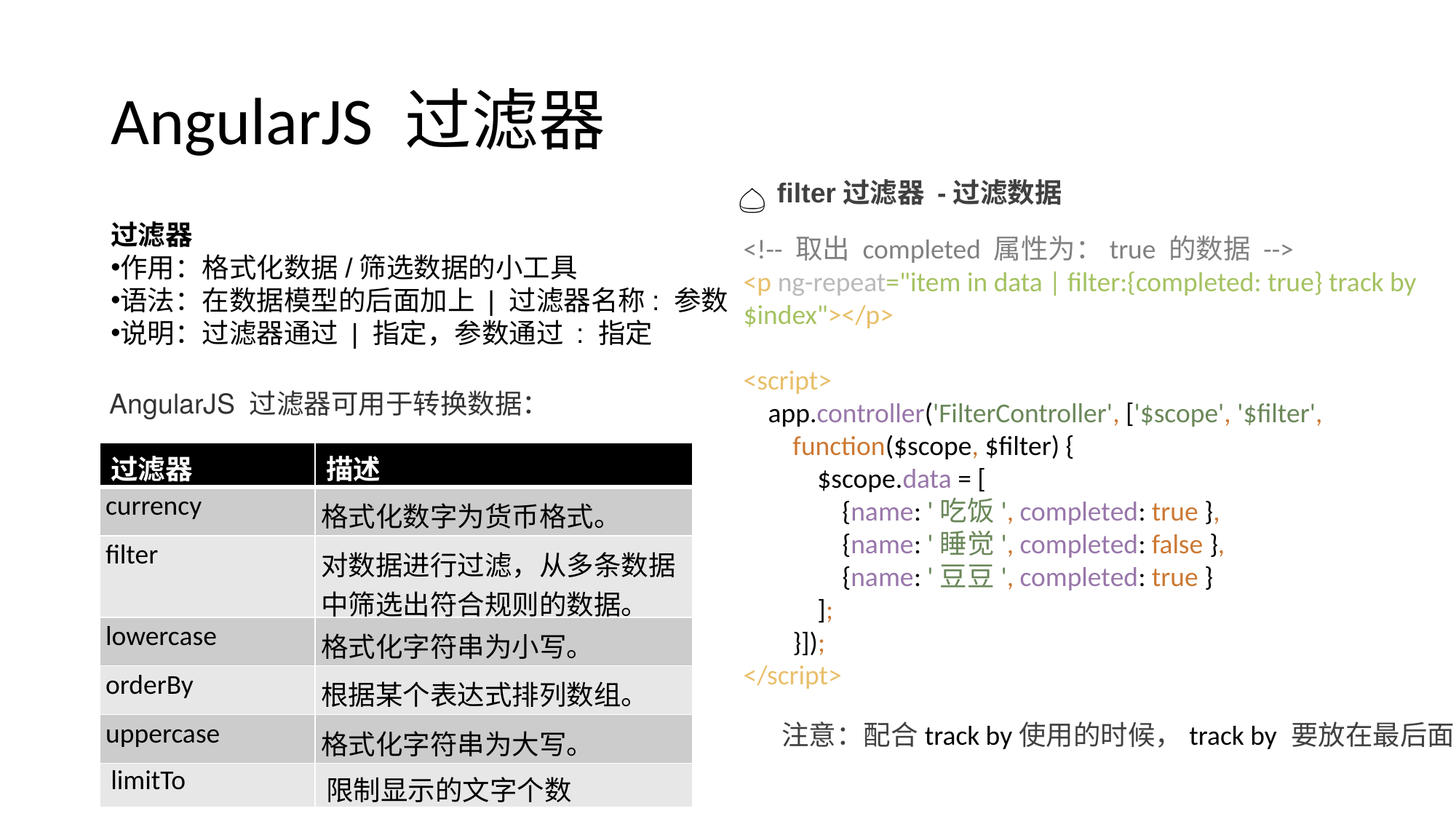

# AngularJS 过滤器
filter过滤器 -过滤数据
🌰
过滤器
作用：格式化数据/筛选数据的小工具
语法：在数据模型的后面加上 | 过滤器名称: 参数
说明：过滤器通过 | 指定，参数通过 : 指定
<!-- 取出 completed 属性为：true 的数据 -->
<p ng-repeat="item in data | filter:{completed: true} track by $index"></p>
<script>
    app.controller('FilterController', ['$scope', '$filter',
        function($scope, $filter) {
            $scope.data = [
                {name: '吃饭', completed: true },
                {name: '睡觉', completed: false },
                {name: '豆豆', completed: true }
            ];
        }]);
</script>
AngularJS 过滤器可用于转换数据：
| 过滤器 | 描述 |
| --- | --- |
| currency | 格式化数字为货币格式。 |
| filter | 对数据进行过滤，从多条数据中筛选出符合规则的数据。 |
| lowercase | 格式化字符串为小写。 |
| orderBy | 根据某个表达式排列数组。 |
| uppercase | 格式化字符串为大写。 |
| limitTo | 限制显示的文字个数 |
注意：配合track by使用的时候，track by 要放在最后面